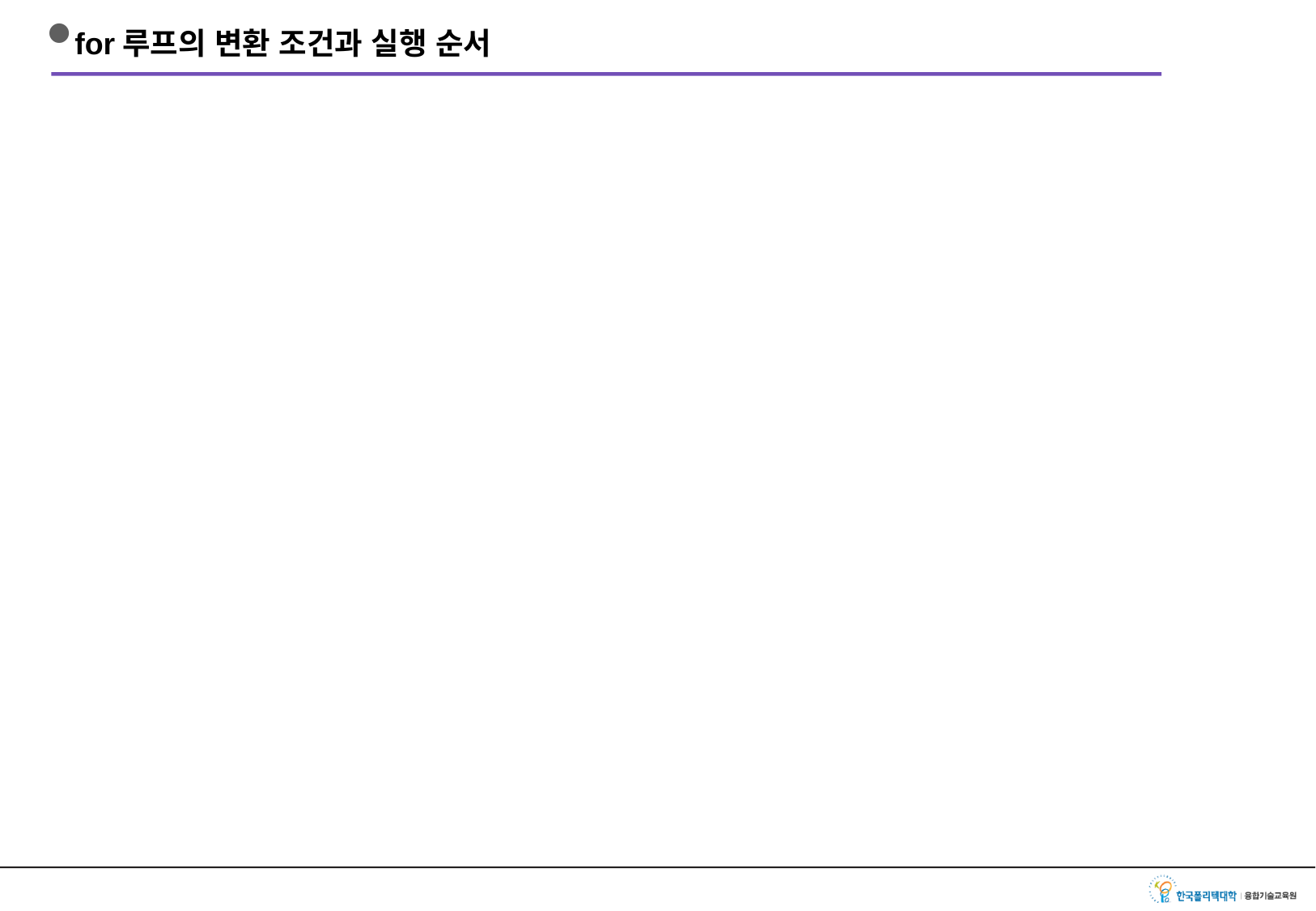

# for루프의 변환 조건과 실행 순서
한번 실행되고 난 후에 다음 실행까지 변경되는 부분을 의미

별도의 변환 조건이 없으면 기존 조건과 동일하게 실행 가능 (생략가능)